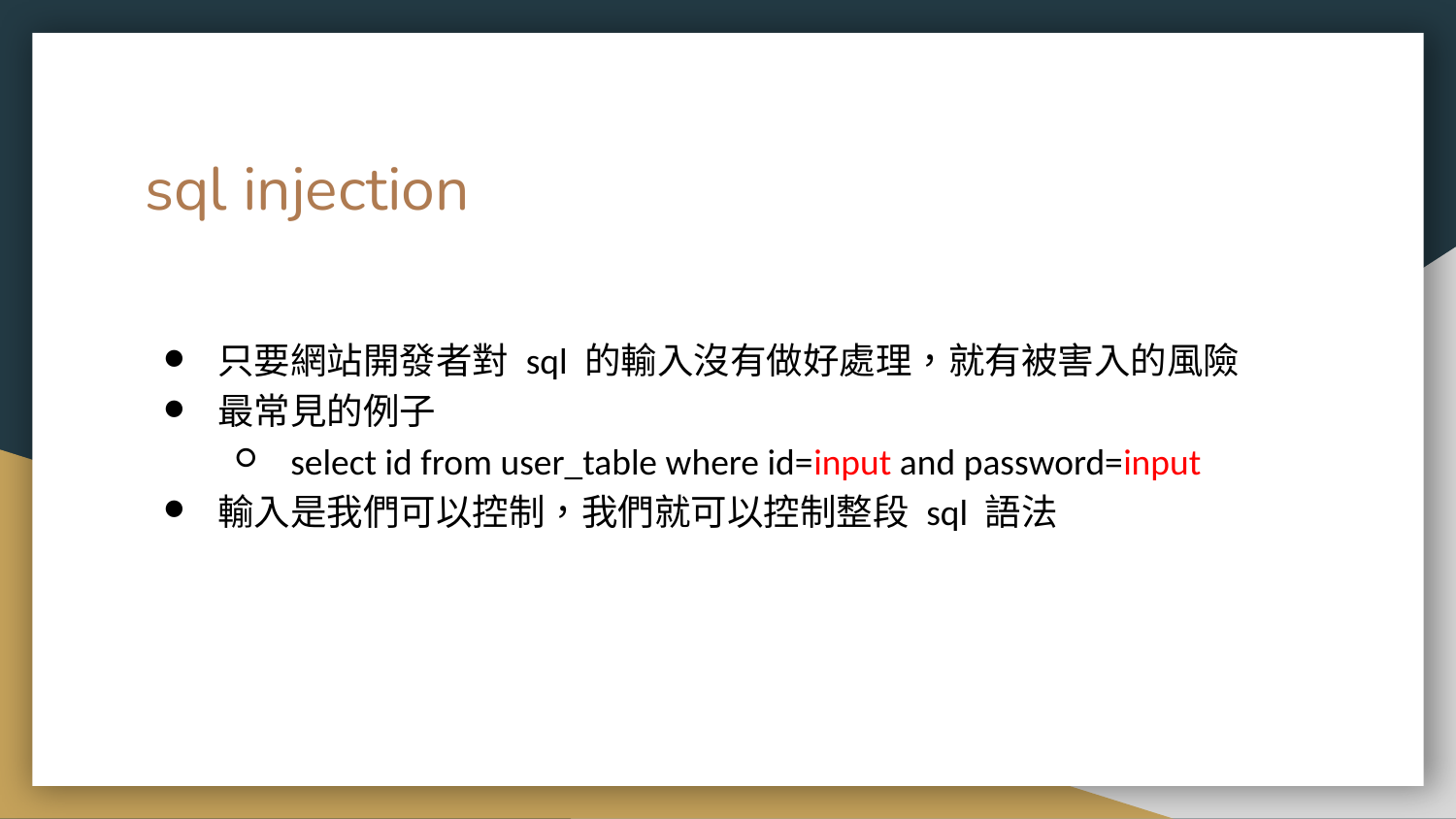

# sql injection
只要網站開發者對 sql 的輸入沒有做好處理，就有被害入的風險
最常見的例子
select id from user_table where id=input and password=input
輸入是我們可以控制，我們就可以控制整段 sql 語法